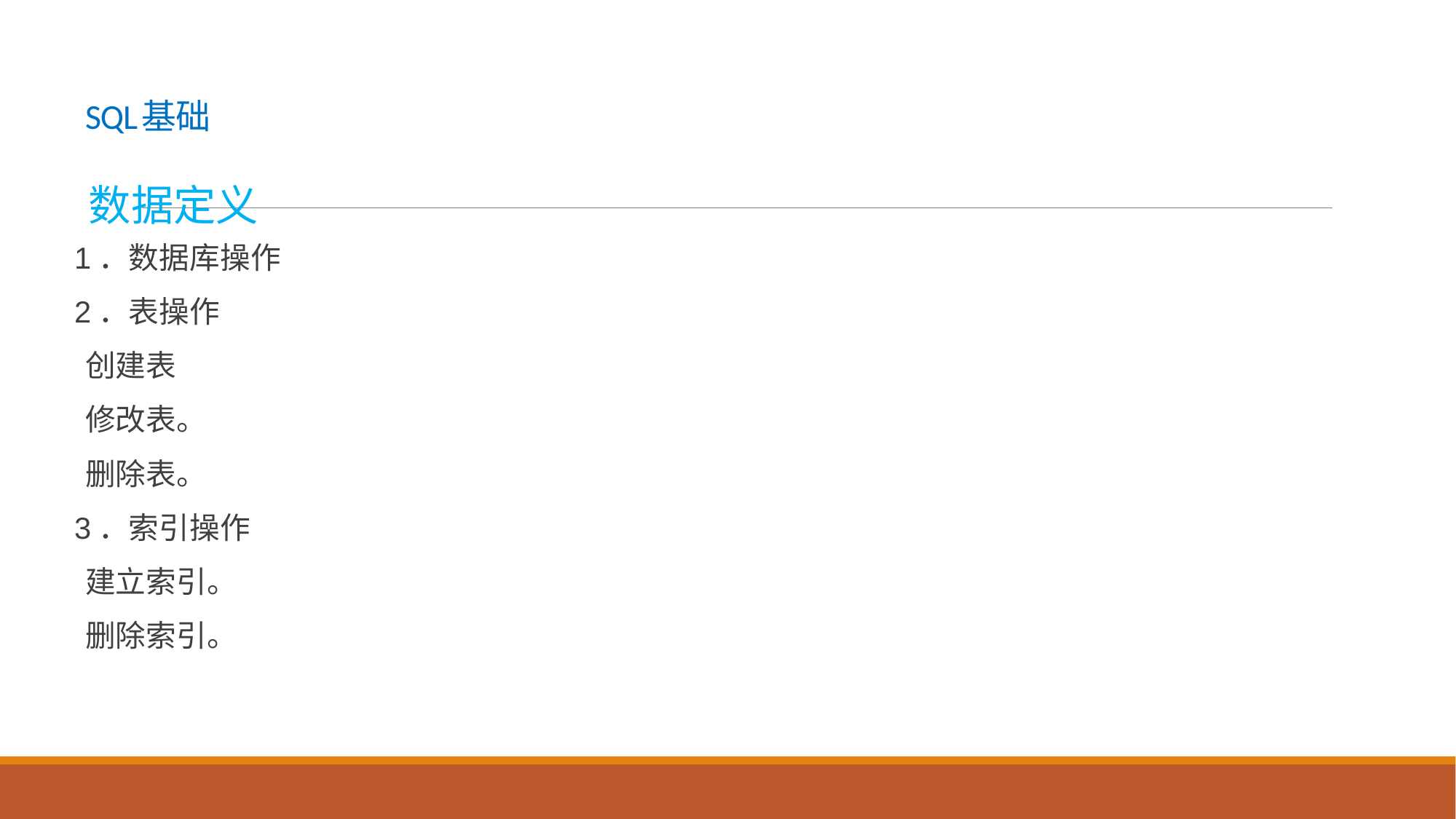

# SQL基础
数据定义
1．数据库操作
2．表操作
创建表
修改表。
删除表。
3．索引操作
建立索引。
删除索引。